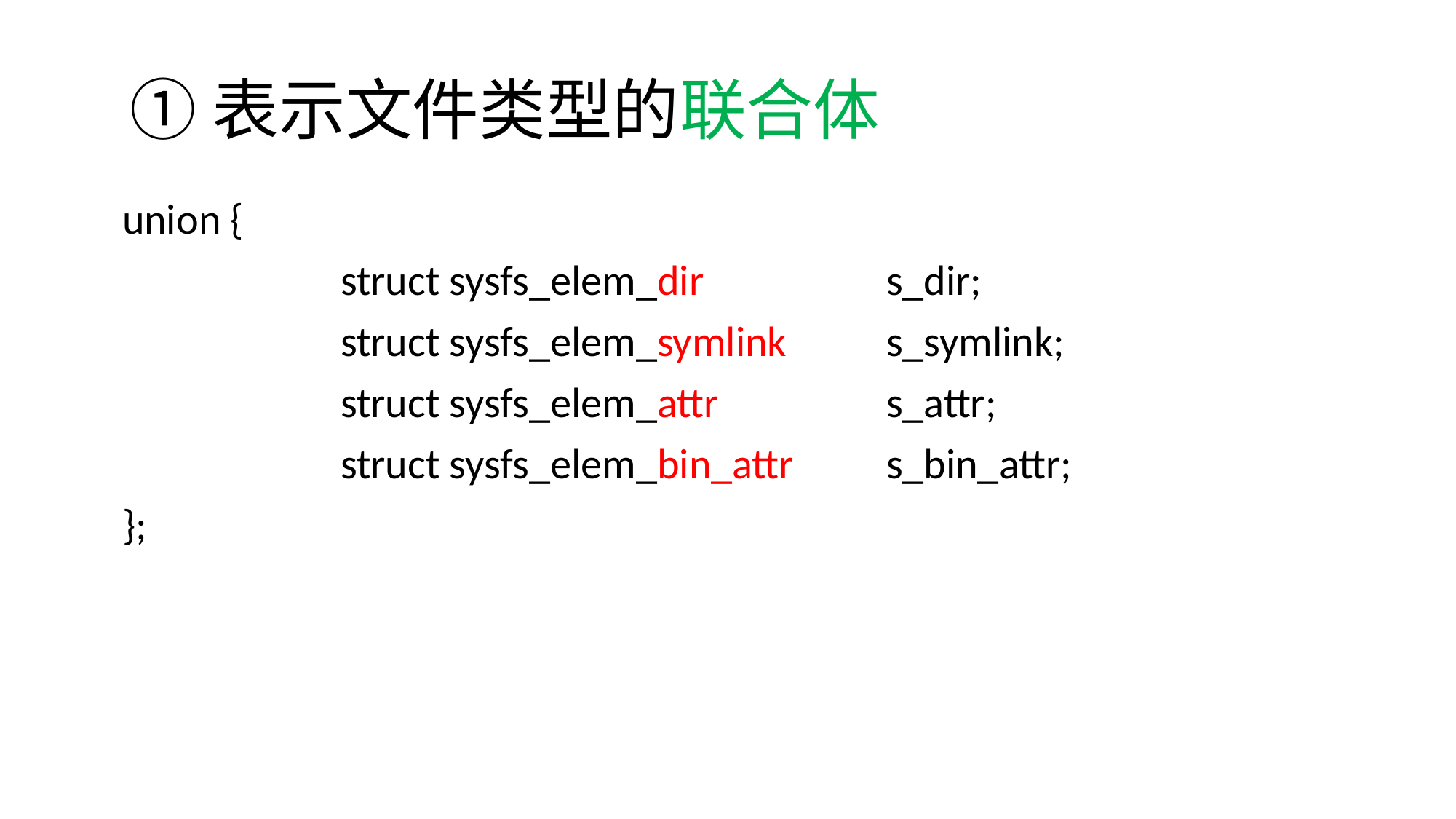

①表示文件类型的联合体
union {
		struct sysfs_elem_dir		s_dir;
		struct sysfs_elem_symlink	s_symlink;
		struct sysfs_elem_attr		s_attr;
		struct sysfs_elem_bin_attr	s_bin_attr;
};